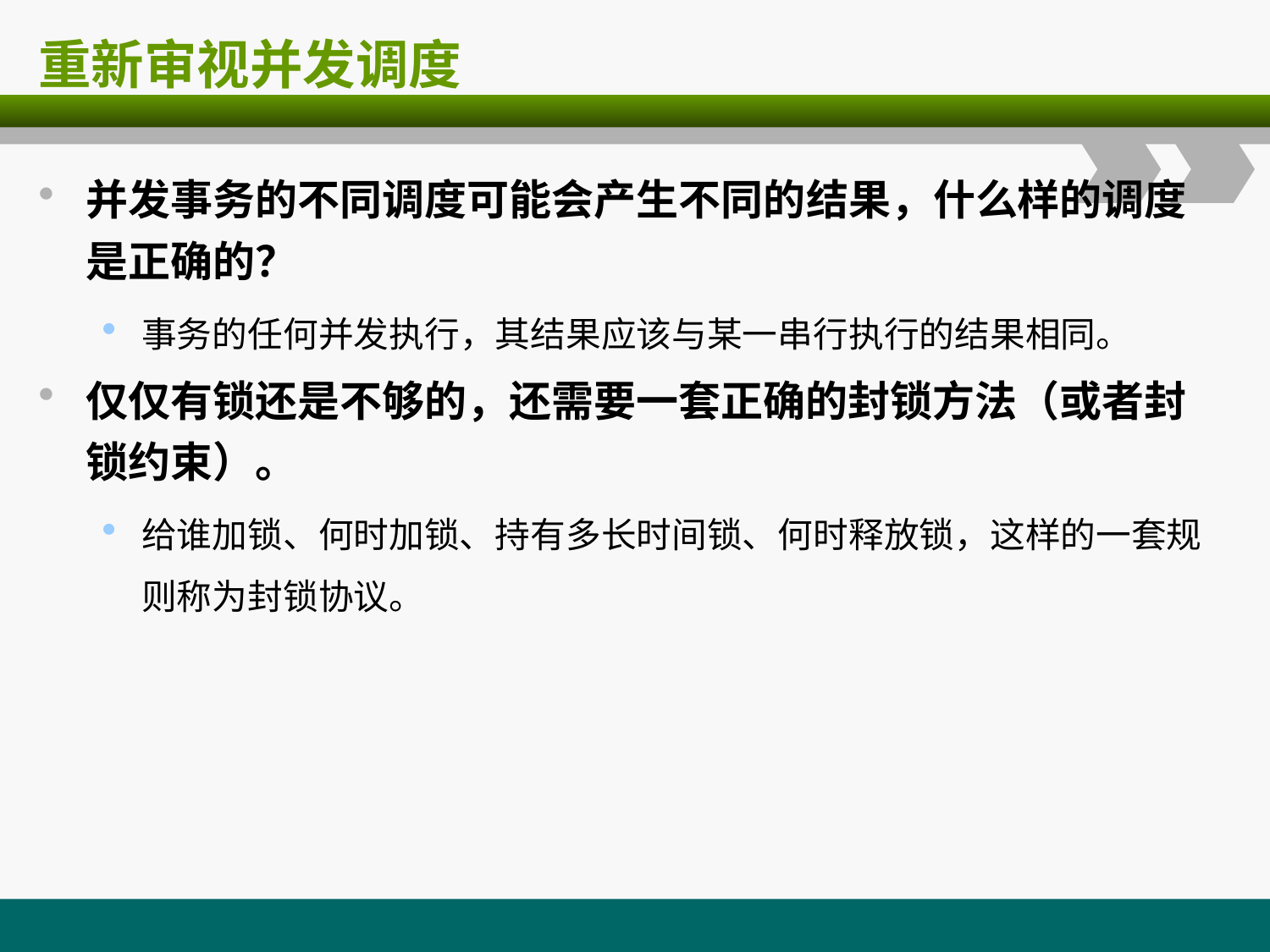

# 重新审视并发调度
并发事务的不同调度可能会产生不同的结果，什么样的调度是正确的？
事务的任何并发执行，其结果应该与某一串行执行的结果相同。
仅仅有锁还是不够的，还需要一套正确的封锁方法（或者封锁约束）。
给谁加锁、何时加锁、持有多长时间锁、何时释放锁，这样的一套规则称为封锁协议。